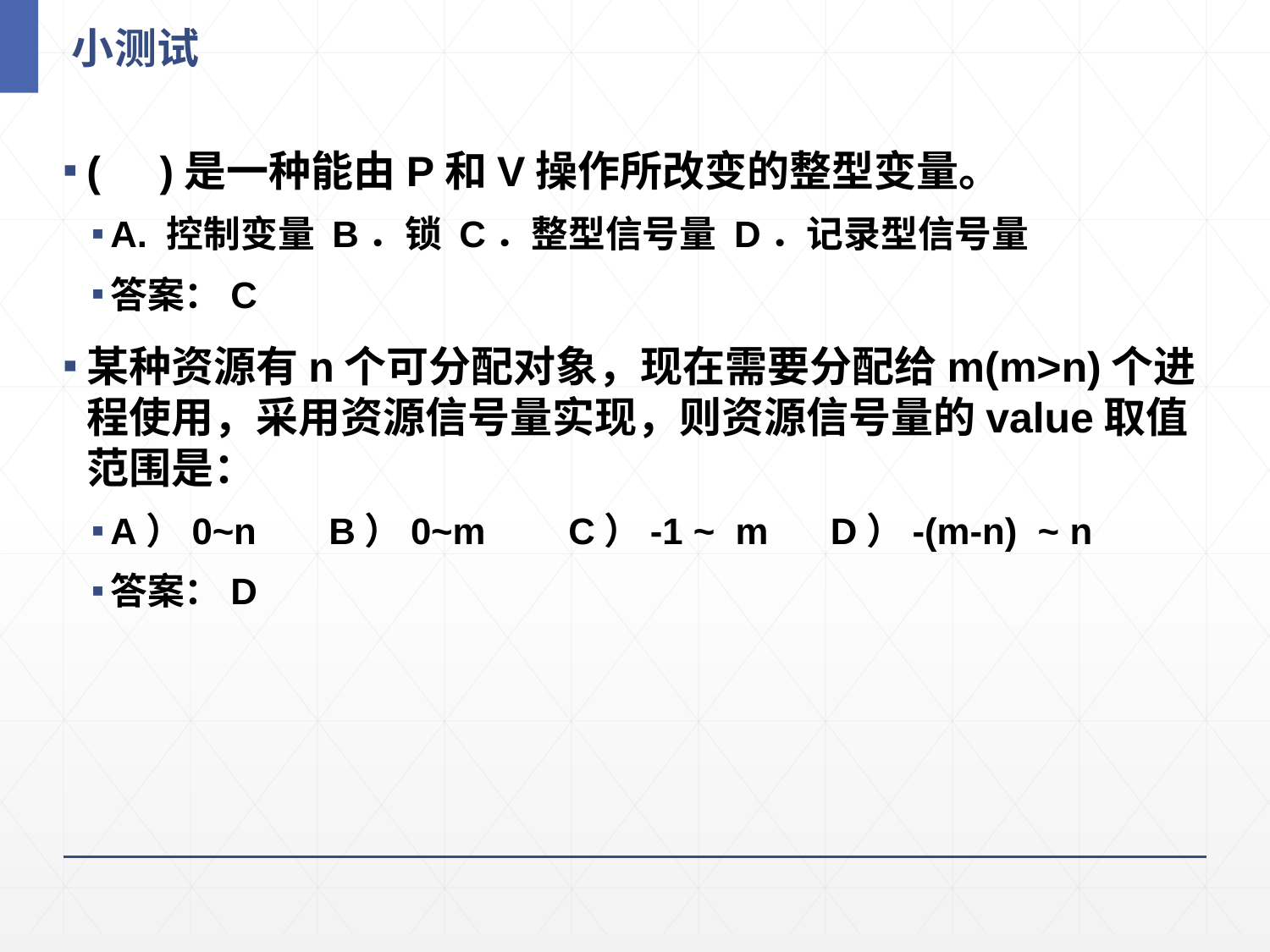

# 小测试
(     )是一种能由P和V操作所改变的整型变量。
A. 控制变量 B．锁 C．整型信号量 D．记录型信号量
答案：C
某种资源有n个可分配对象，现在需要分配给m(m>n)个进程使用，采用资源信号量实现，则资源信号量的value取值范围是：
A）0~n       B）0~m        C）-1 ~  m      D）-(m-n)  ~ n
答案：D